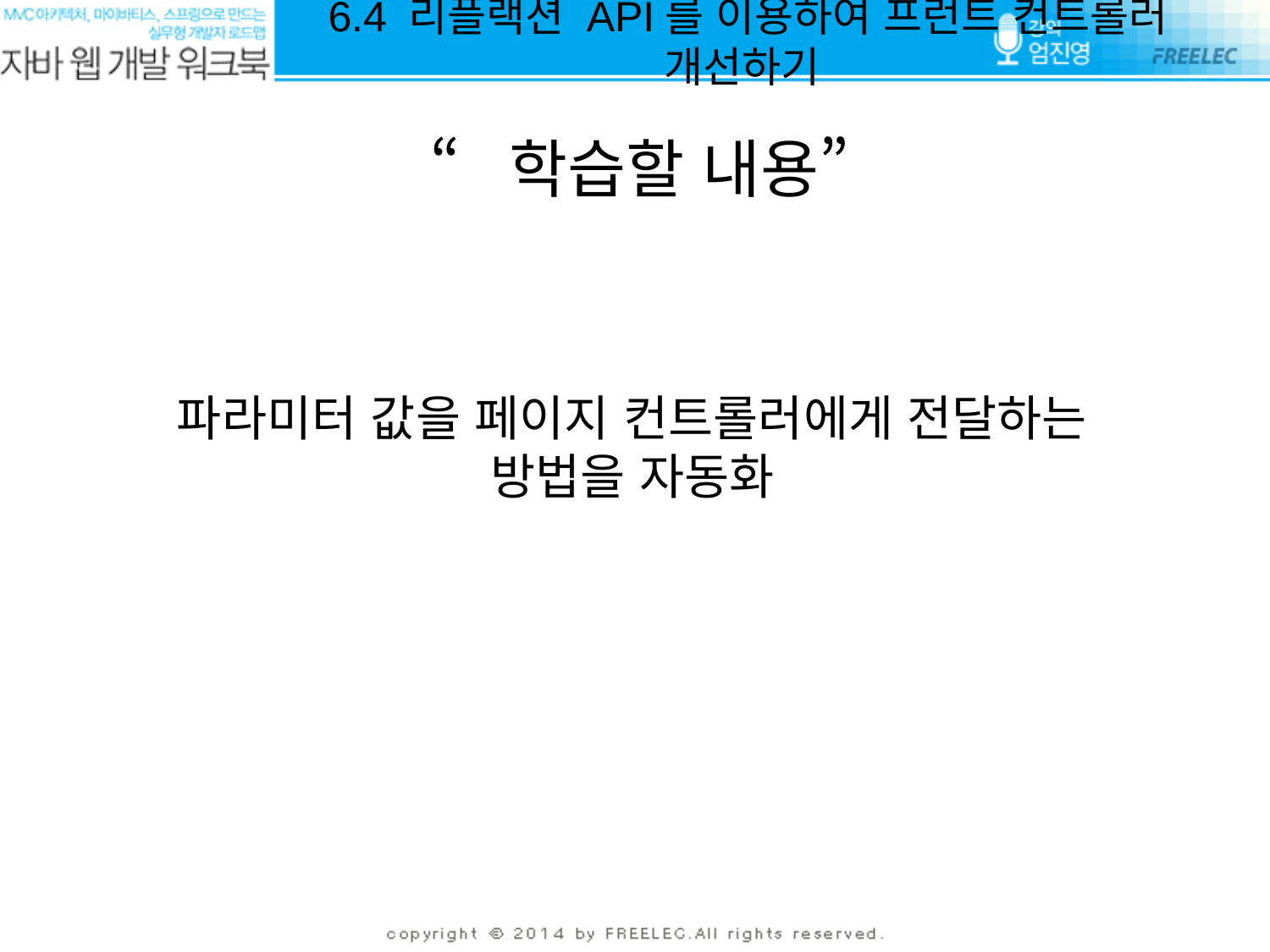

6.4 리플랙션 API를 이용하여 프런트 컨트롤러 개선하기
“학습할 내용”
# 파라미터 값을 페이지 컨트롤러에게 전달하는 방법을 자동화